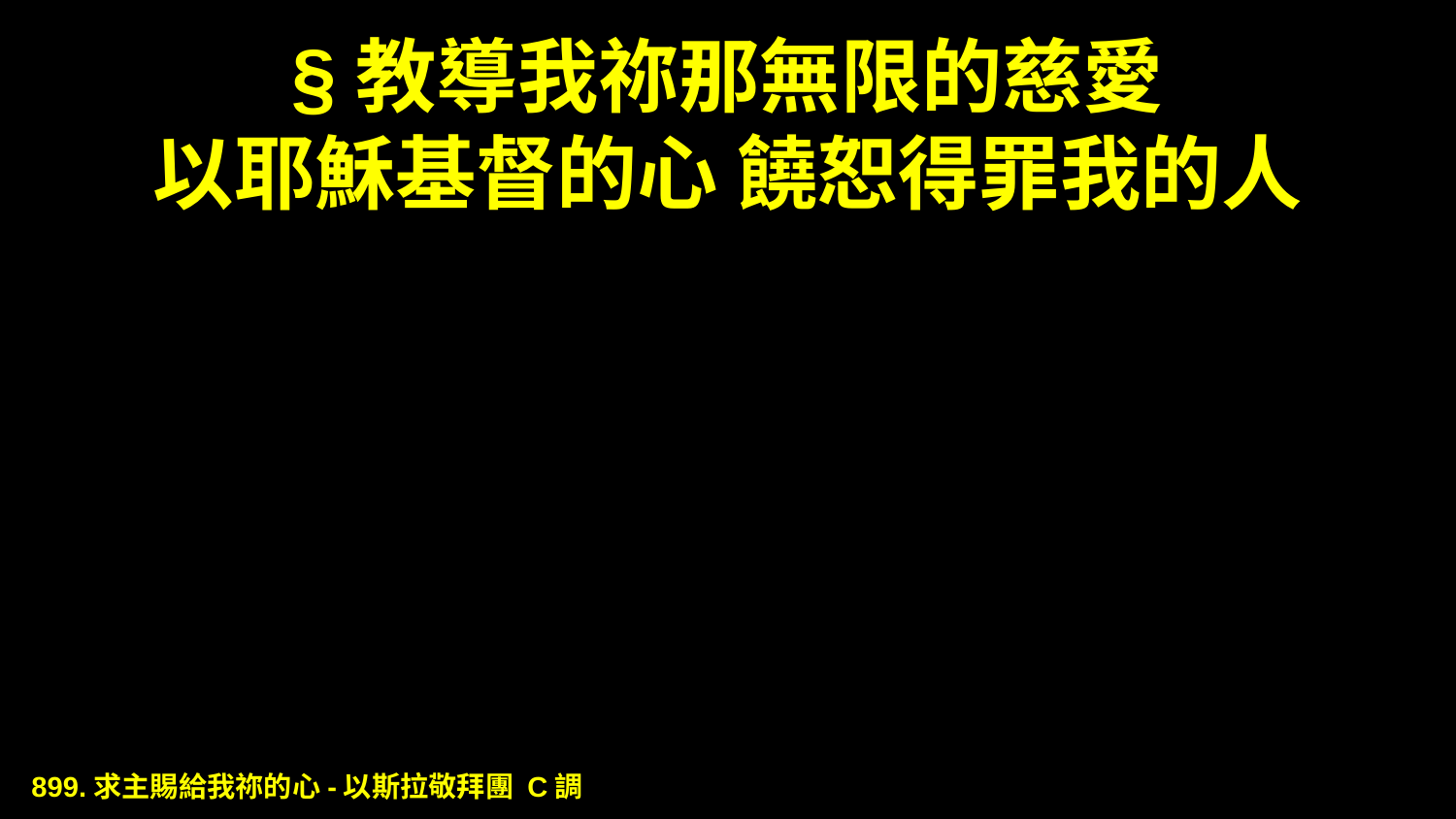

# §教導我祢那無限的慈愛 以耶穌基督的心 饒恕得罪我的人
899.求主賜給我祢的心-以斯拉敬拜團 C調